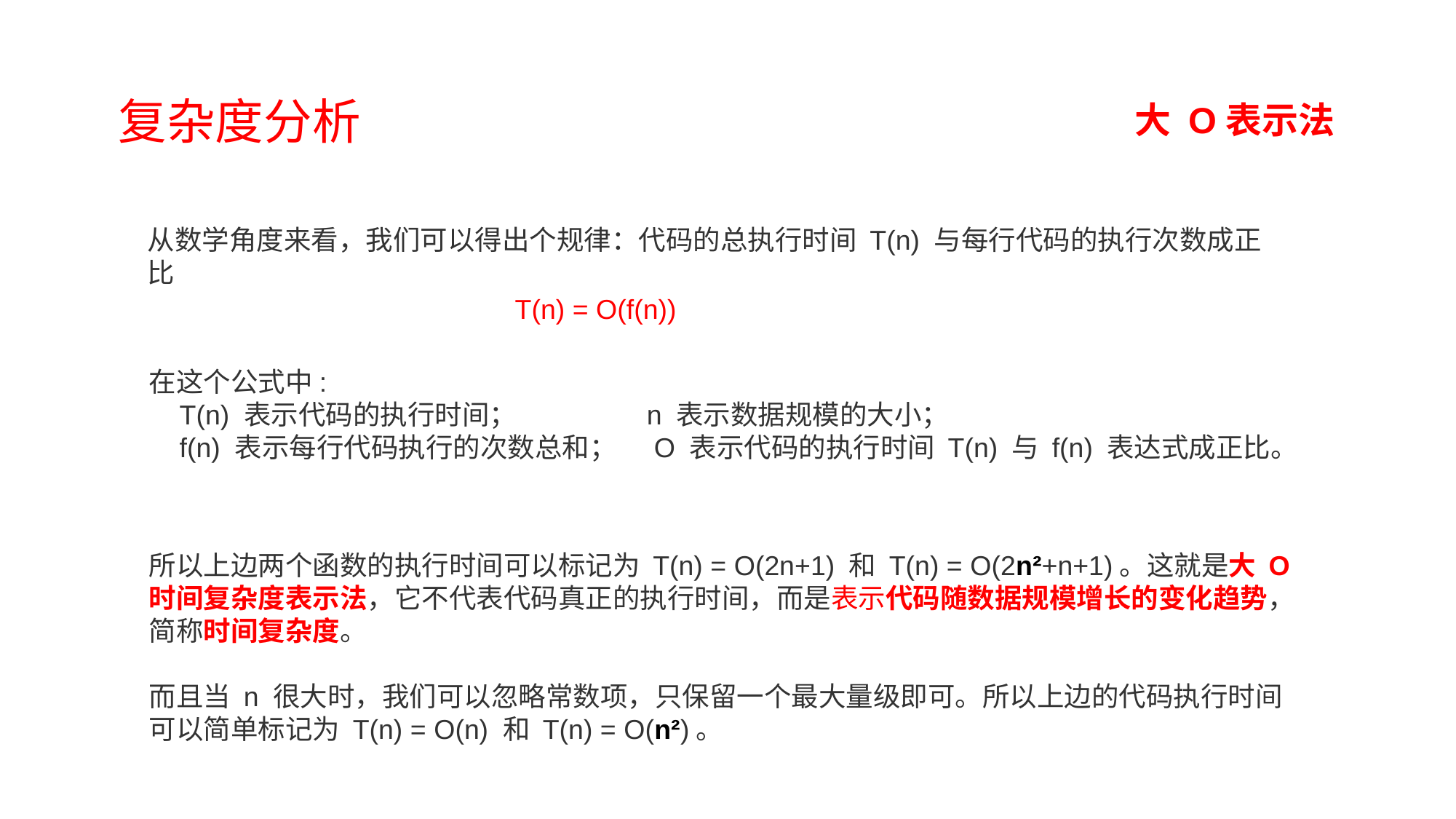

复杂度分析
大 O表示法
从数学角度来看，我们可以得出个规律：代码的总执行时间 T(n) 与每行代码的执行次数成正比
T(n) = O(f(n))
在这个公式中:
    T(n) 表示代码的执行时间；                    n 表示数据规模的大小；
    f(n) 表示每行代码执行的次数总和；     O 表示代码的执行时间 T(n) 与 f(n) 表达式成正比。
所以上边两个函数的执行时间可以标记为 T(n) = O(2n+1) 和 T(n) = O(2n²+n+1)。这就是大 O 时间复杂度表示法，它不代表代码真正的执行时间，而是表示代码随数据规模增长的变化趋势，简称时间复杂度。

而且当 n 很大时，我们可以忽略常数项，只保留一个最大量级即可。所以上边的代码执行时间可以简单标记为 T(n) = O(n) 和 T(n) = O(n²)。